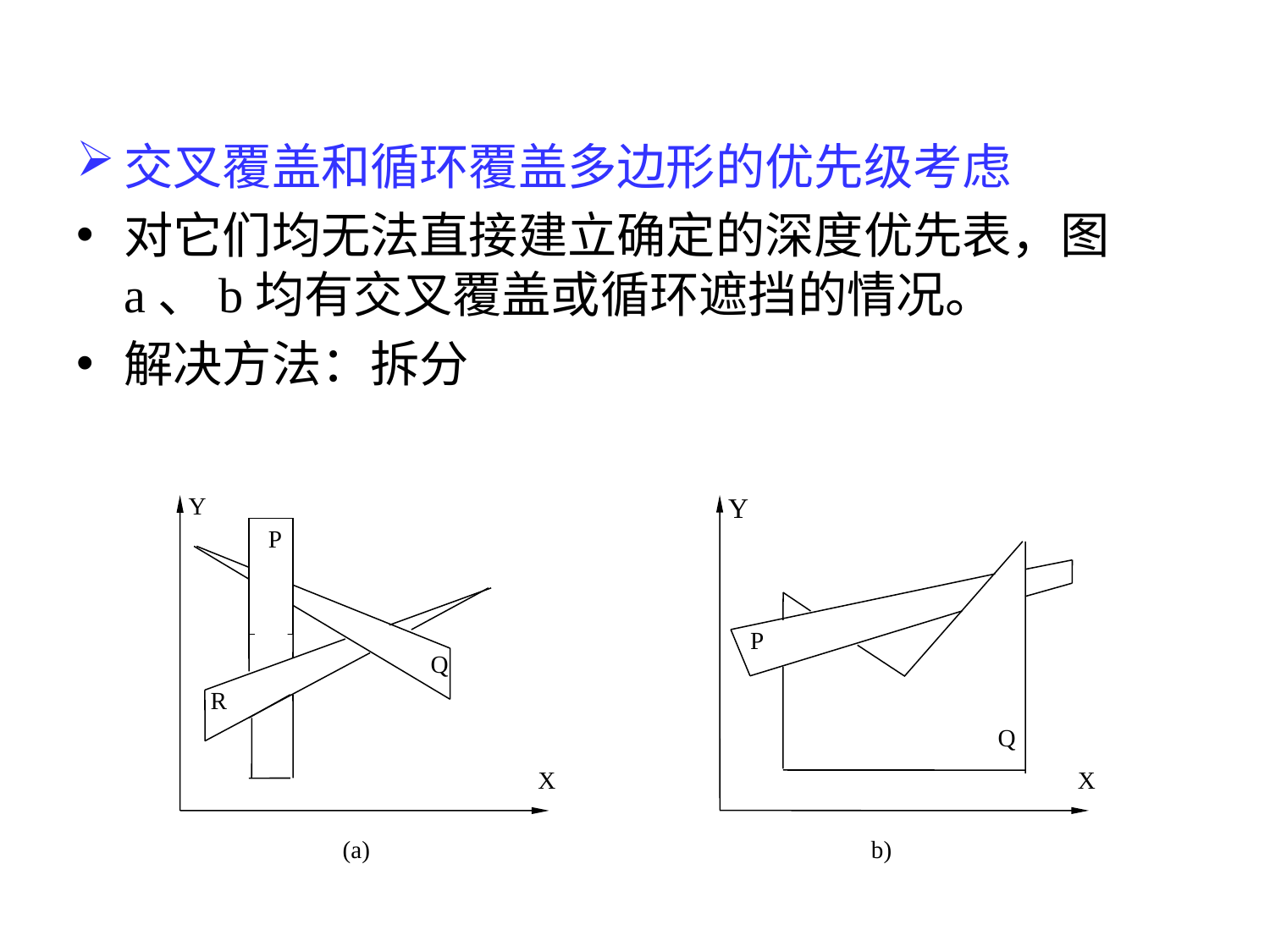

交叉覆盖和循环覆盖多边形的优先级考虑
对它们均无法直接建立确定的深度优先表，图a、b均有交叉覆盖或循环遮挡的情况。
解决方法：拆分

Y

P

Q
X

Y

P

Q

R

X

(a)
b)